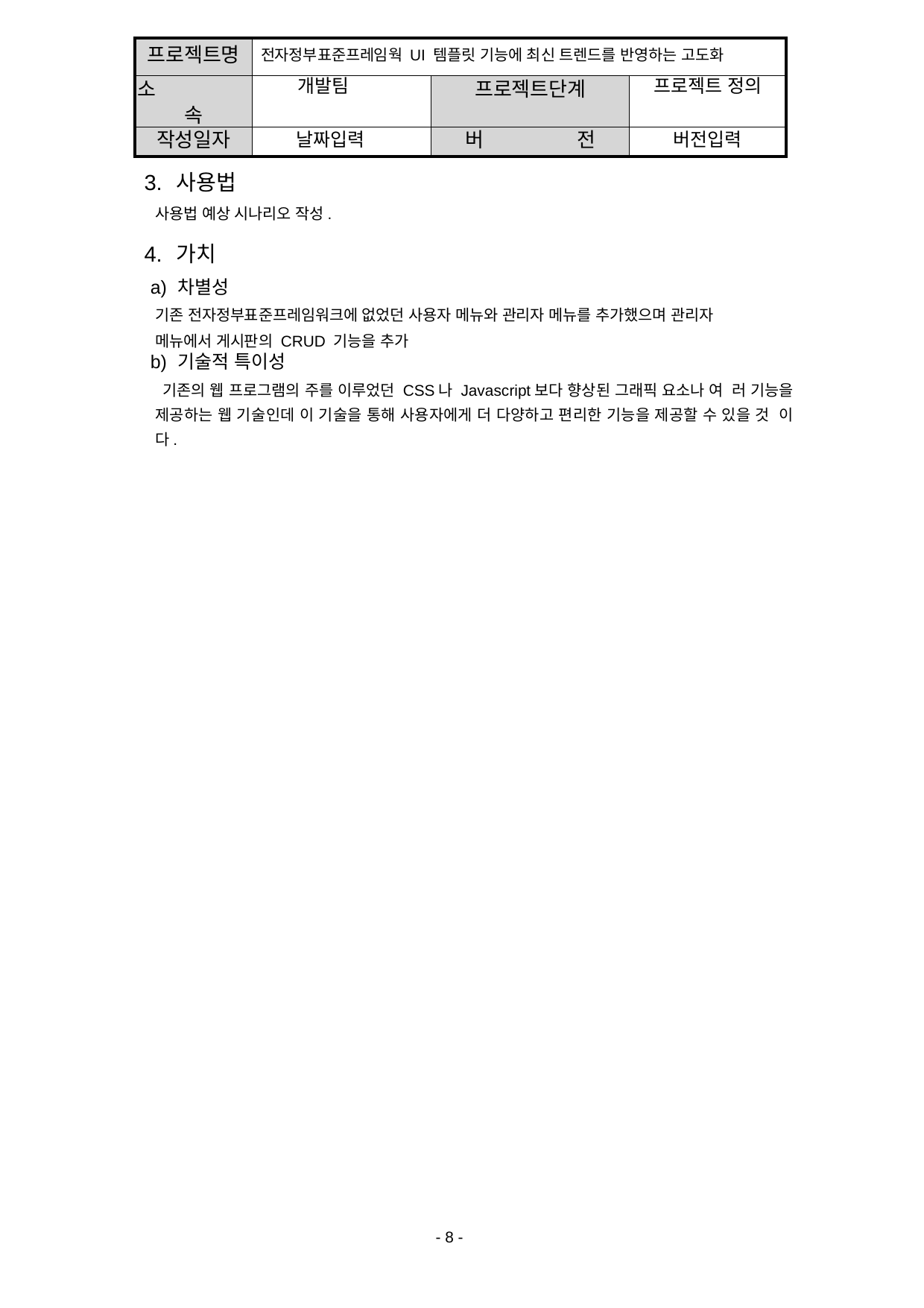

| 프로젝트명 | 전자정부표준프레임웍 UI 템플릿 기능에 최신 트렌드를 반영하는 고도화 |  |  |
| --- | --- | --- | --- |
| 소 속 | 개발팀 | 프로젝트단계 | 프로젝트 정의 |
| 작성일자 | 날짜입력 | 버 전 | 버전입력 |

사용법
사용법 예상 시나리오 작성.

가치
차별성
기존 전자정부표준프레임워크에 없었던 사용자 메뉴와 관리자 메뉴를 추가했으며 관리자
메뉴에서 게시판의 CRUD 기능을 추가
기술적 특이성
기존의 웹 프로그램의 주를 이루었던 CSS나 Javascript보다 향상된 그래픽 요소나 여  러 기능을 제공하는 웹 기술인데 이 기술을 통해 사용자에게 더 다양하고 편리한 기능을 제공할 수 있을 것  이다.
- 8 -